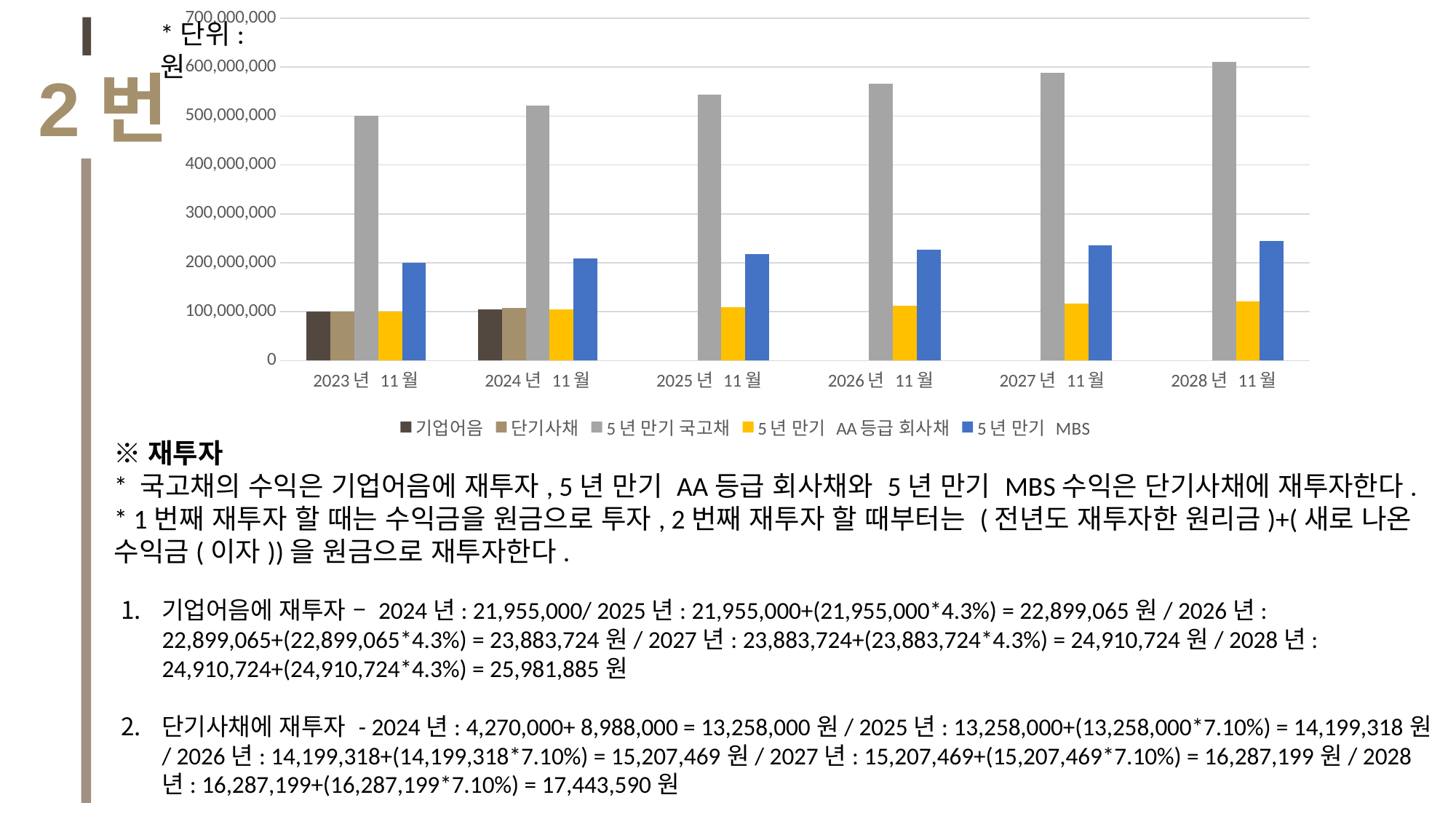

### Chart

| Category | 기업어음 | 단기사채 | 5년 만기 국고채 | 5년 만기 AA등급 회사채 | 5년 만기 MBS  |
|---|---|---|---|---|---|
| 2023년 11월 | 100000000.0 | 100000000.0 | 500000000.0 | 100000000.0 | 200000000.0 |
| 2024년 11월 | 104300000.0 | 107100000.0 | 521955000.0 | 104270000.0 | 208988000.0 |
| 2025년 11월 | None | None | 543910000.0 | 108540000.0 | 217976000.0 |
| 2026년 11월 | None | None | 565865000.0 | 112810000.0 | 226964000.0 |
| 2027년 11월 | None | None | 587820000.0 | 117080000.0 | 235952000.0 |
| 2028년 11월 | None | None | 609775000.0 | 121350000.0 | 244940000.0 |
*단위: 원

2번

※재투자
* 국고채의 수익은 기업어음에 재투자, 5년 만기 AA등급 회사채와 5년 만기 MBS수익은 단기사채에 재투자한다.
* 1번째 재투자 할 때는 수익금을 원금으로 투자, 2번째 재투자 할 때부터는 (전년도 재투자한 원리금)+(새로 나온 수익금(이자))을 원금으로 재투자한다.
기업어음에 재투자 – 2024년: 21,955,000/ 2025년: 21,955,000+(21,955,000*4.3%) = 22,899,065원/ 2026년: 22,899,065+(22,899,065*4.3%) = 23,883,724원/ 2027년: 23,883,724+(23,883,724*4.3%) = 24,910,724원/ 2028년: 24,910,724+(24,910,724*4.3%) = 25,981,885원

단기사채에 재투자 - 2024년: 4,270,000+ 8,988,000 = 13,258,000원/ 2025년: 13,258,000+(13,258,000*7.10%) = 14,199,318원/ 2026년: 14,199,318+(14,199,318*7.10%) = 15,207,469원/ 2027년: 15,207,469+(15,207,469*7.10%) = 16,287,199원/ 2028년: 16,287,199+(16,287,199*7.10%) = 17,443,590원